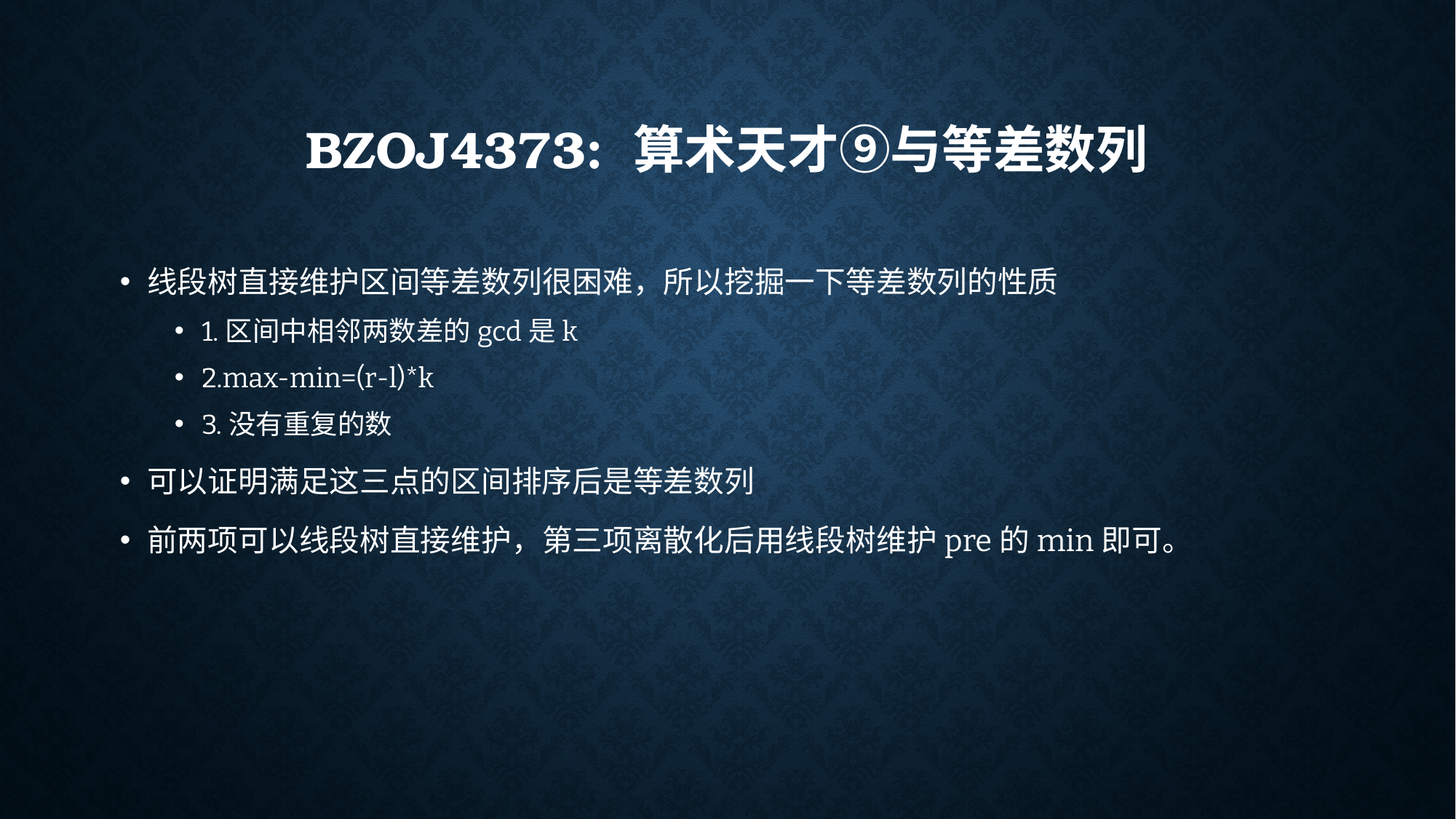

# BZOJ4373: 算术天才⑨与等差数列
线段树直接维护区间等差数列很困难，所以挖掘一下等差数列的性质
1.区间中相邻两数差的gcd是k
2.max-min=(r-l)*k
3.没有重复的数
可以证明满足这三点的区间排序后是等差数列
前两项可以线段树直接维护，第三项离散化后用线段树维护pre的min即可。